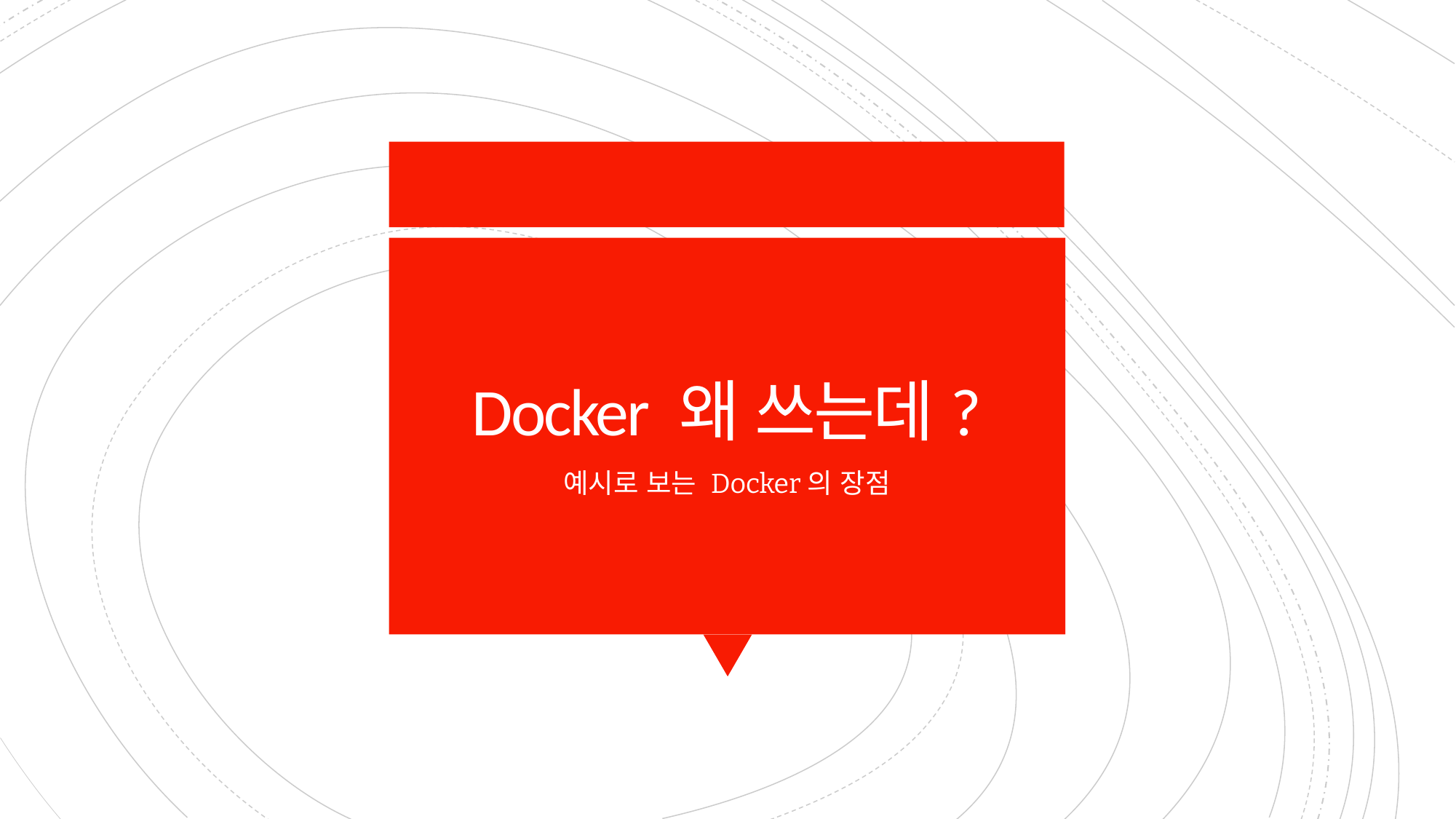

# Docker 왜 쓰는데?
예시로 보는 Docker의 장점